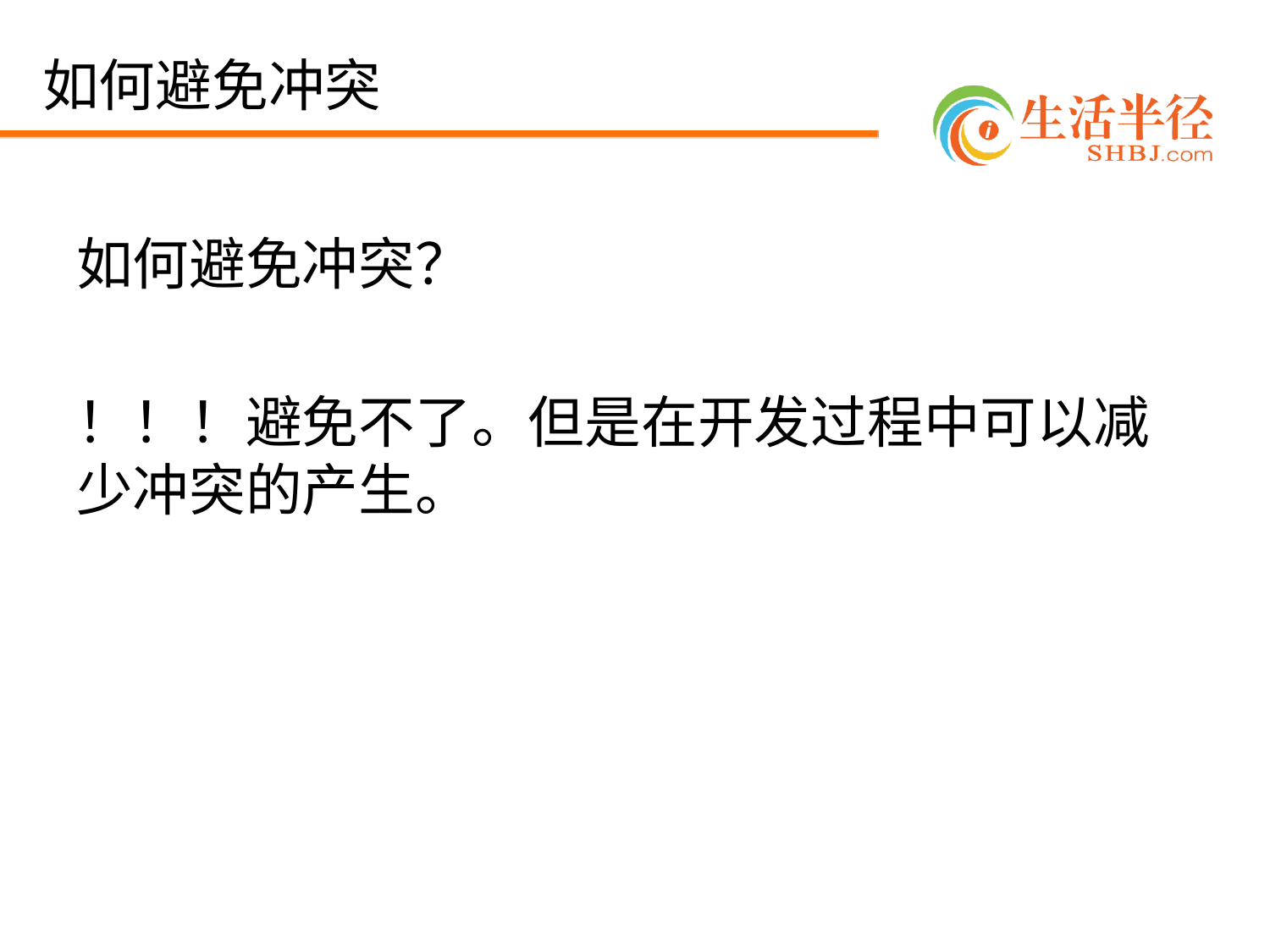

# 如何避免冲突
如何避免冲突？

！！！避免不了。但是在开发过程中可以减少冲突的产生。